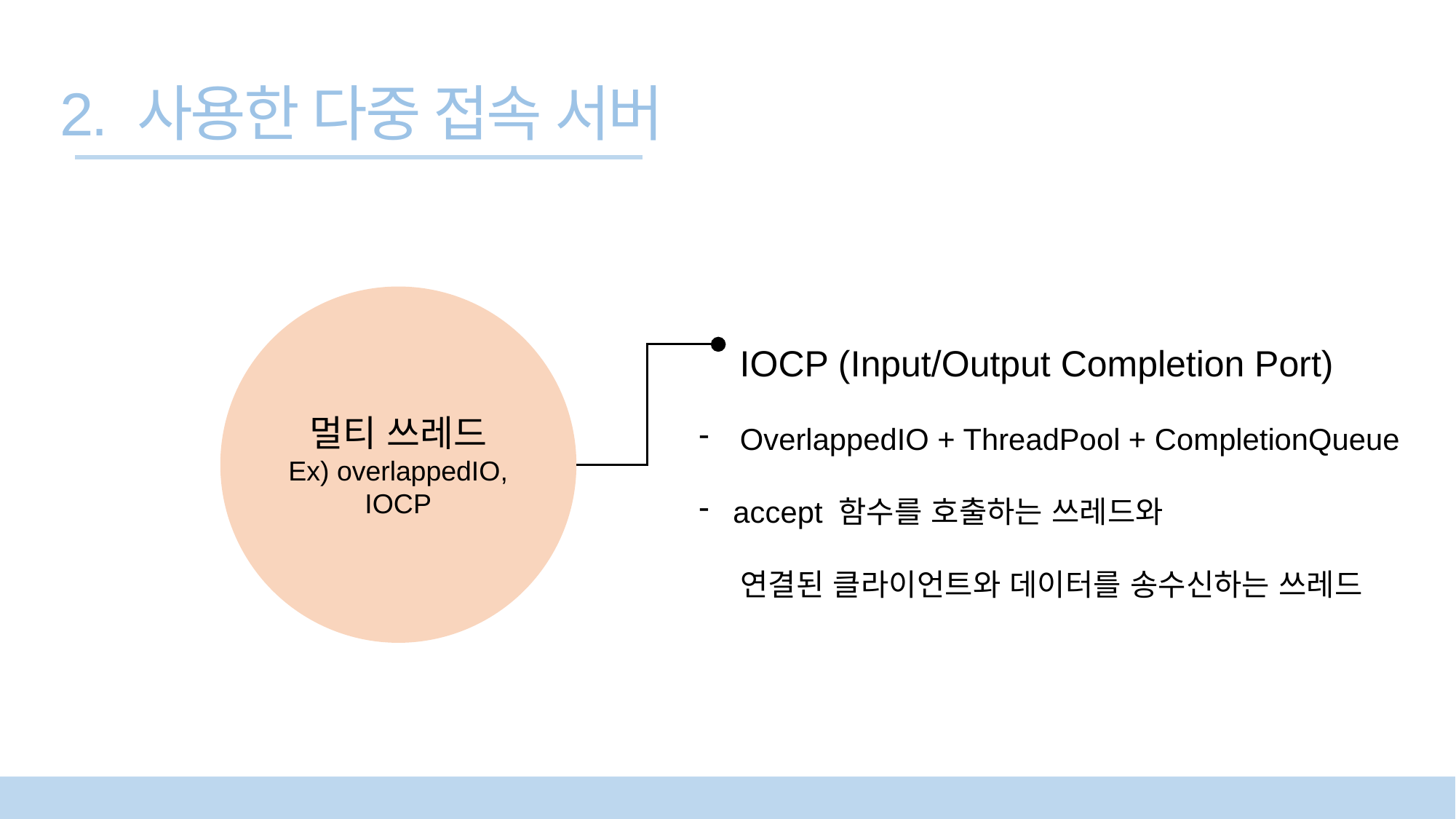

2. 사용한 다중 접속 서버
멀티 쓰레드
Ex) overlappedIO,
IOCP
    IOCP (Input/Output Completion Port)
OverlappedIO + ThreadPool + CompletionQueue
accept 함수를 호출하는 쓰레드와
    연결된 클라이언트와 데이터를 송수신하는 쓰레드